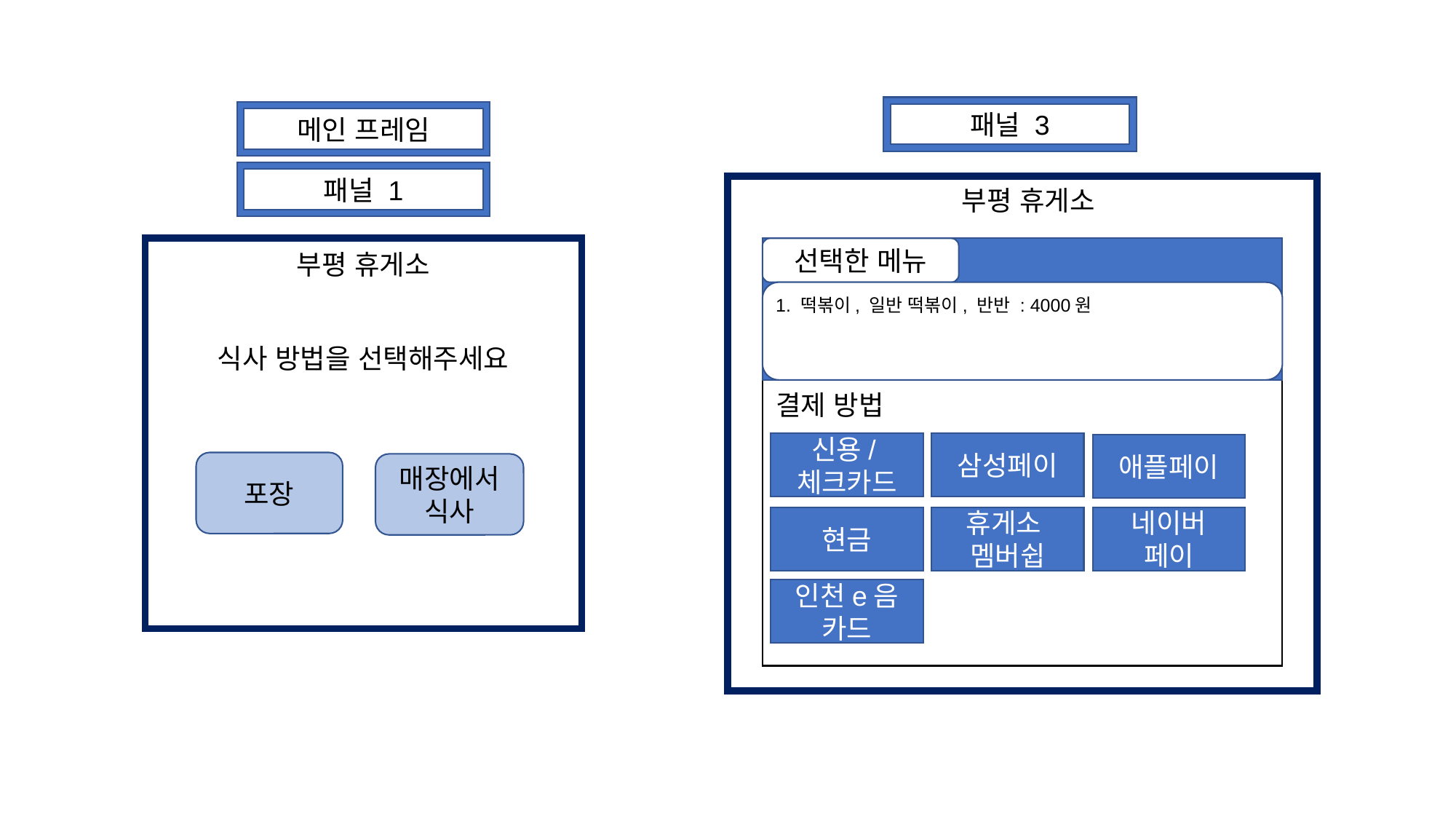

패널 3
메인 프레임
패널 1

부평 휴게소

선택한 메뉴

1. 떡볶이, 일반 떡볶이, 반반 : 4000원

부평 휴게소
식사 방법을 선택해주세요
포장
매장에서 식사

결제 방법
신용/체크카드
삼성페이
애플페이
현금
휴게소
멤버쉽
네이버
페이
인천e음
카드